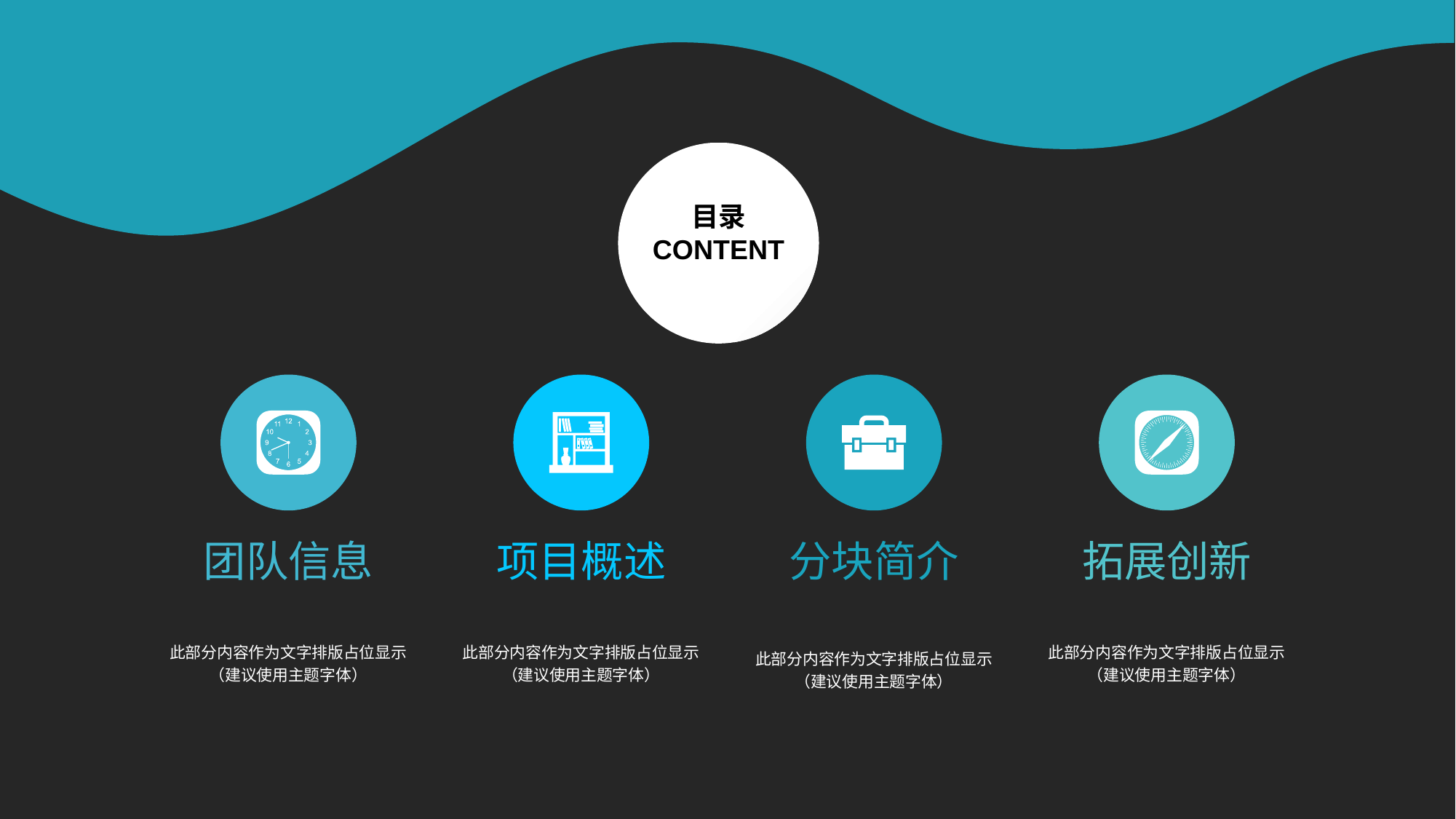

目录
CONTENT

团队信息
项目概述
分块简介
拓展创新
此部分内容作为文字排版占位显示
（建议使用主题字体）
此部分内容作为文字排版占位显示
（建议使用主题字体）
此部分内容作为文字排版占位显示
（建议使用主题字体）
此部分内容作为文字排版占位显示
（建议使用主题字体）